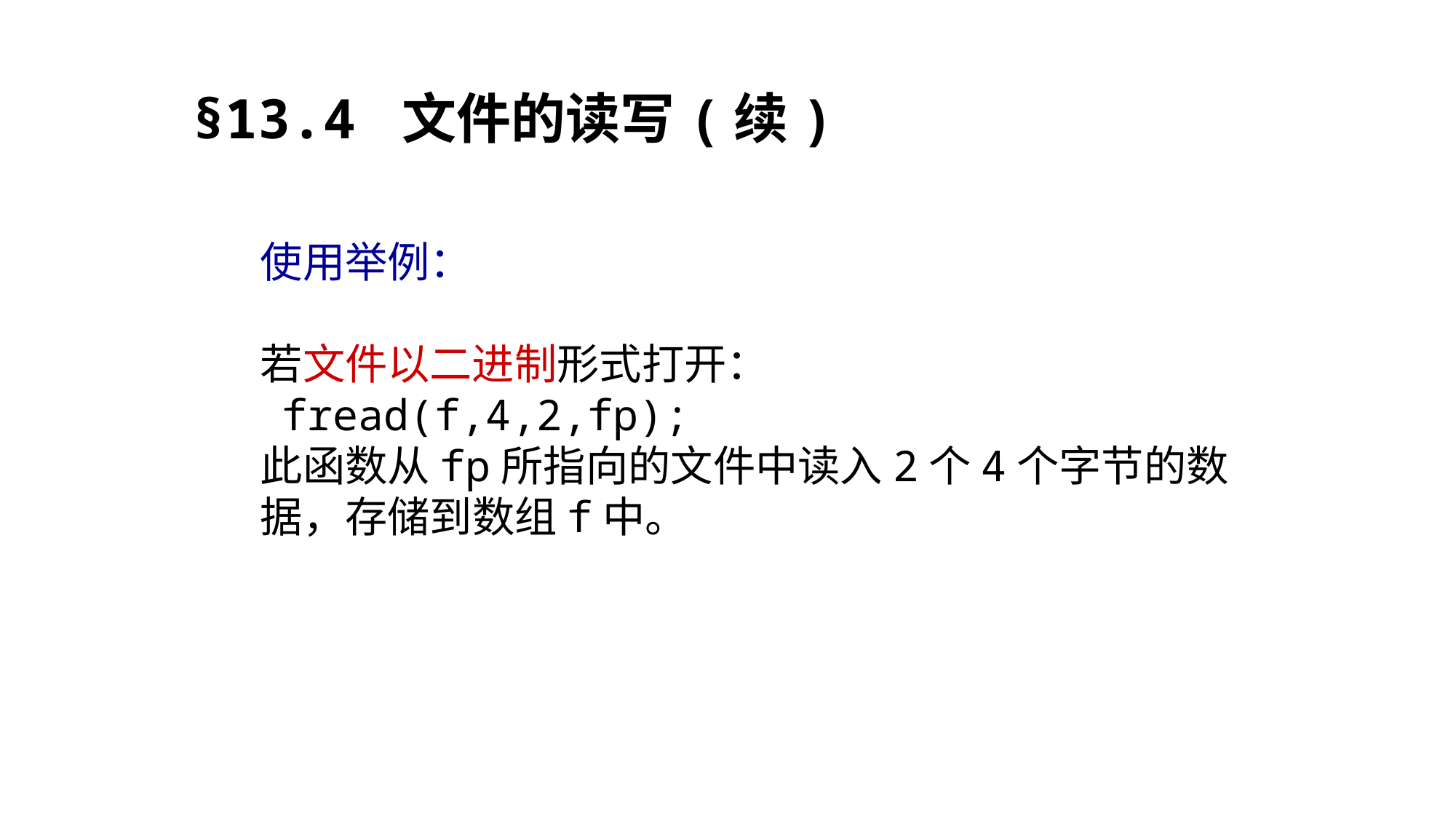

§13.4 文件的读写(续)
  使用举例：

  若文件以二进制形式打开：
  fread(f,4,2,fp);
  此函数从fp所指向的文件中读入2个4个字节的数
  据，存储到数组f中。